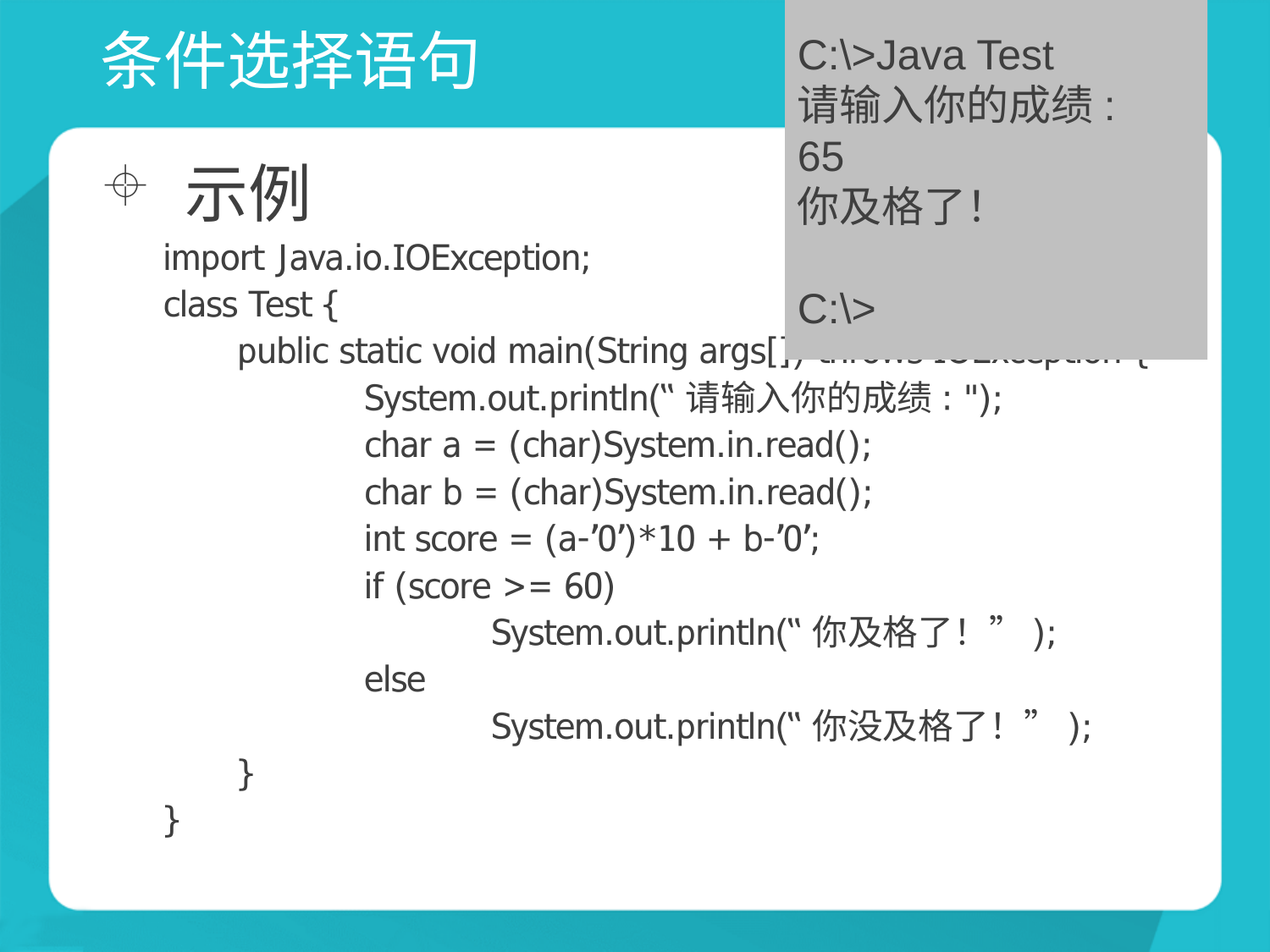

# 条件选择语句
C:\>Java Test
请输入你的成绩:
65
你及格了！

C:\>
示例
import Java.io.IOException;
class Test {
	public static void main(String args[]) throws IOException {
		System.out.println(“请输入你的成绩: ");
		char a = (char)System.in.read();
		char b = (char)System.in.read();
		int score = (a-’0’)*10 + b-’0’;
		if (score >= 60)
			System.out.println(“你及格了！”);
		else
			System.out.println(“你没及格了！”);
	}
}